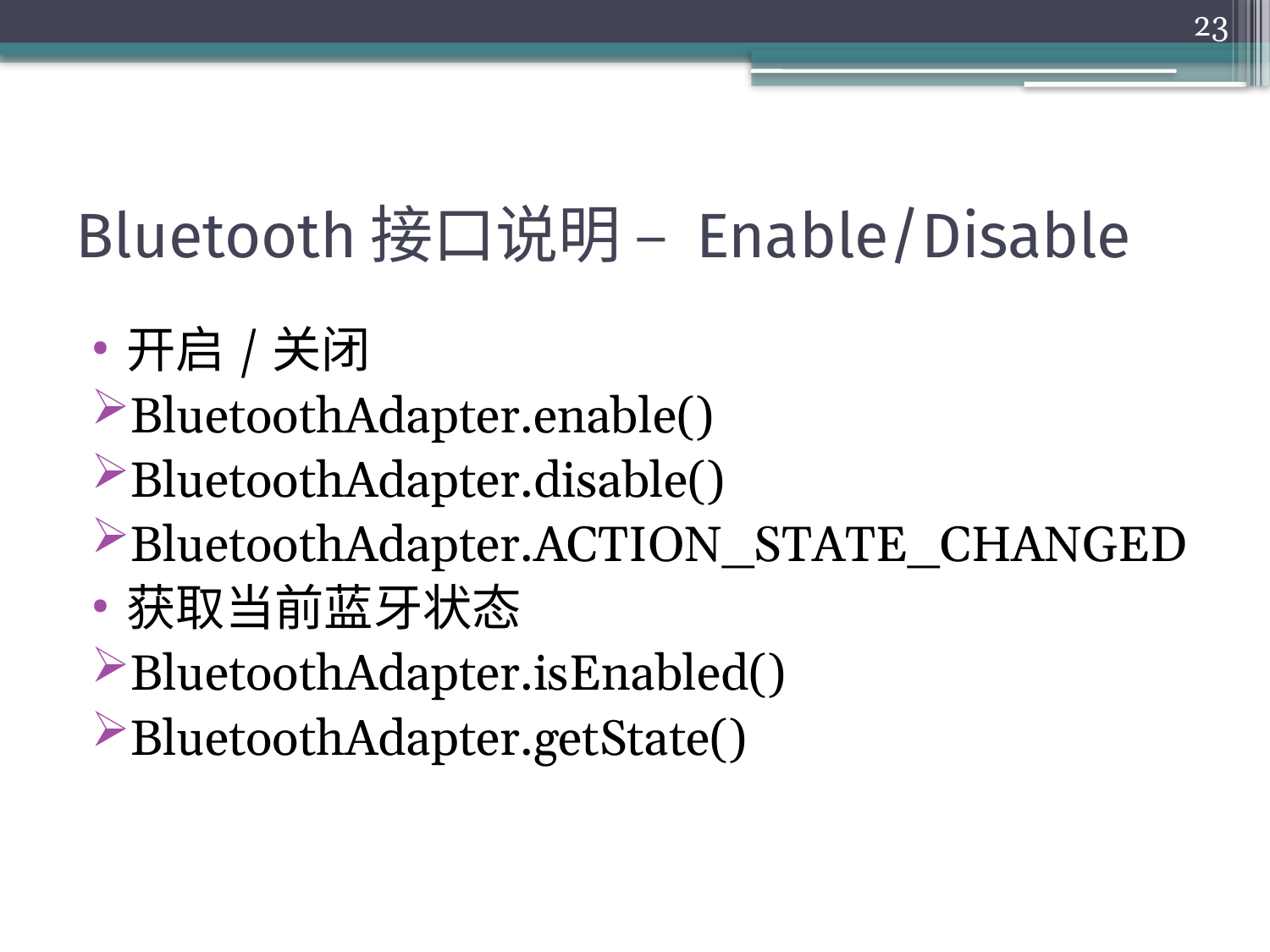

23
# Bluetooth接口说明 – Enable/Disable
开启/关闭
BluetoothAdapter.enable()
BluetoothAdapter.disable()
BluetoothAdapter.ACTION_STATE_CHANGED
获取当前蓝牙状态
BluetoothAdapter.isEnabled()
BluetoothAdapter.getState()